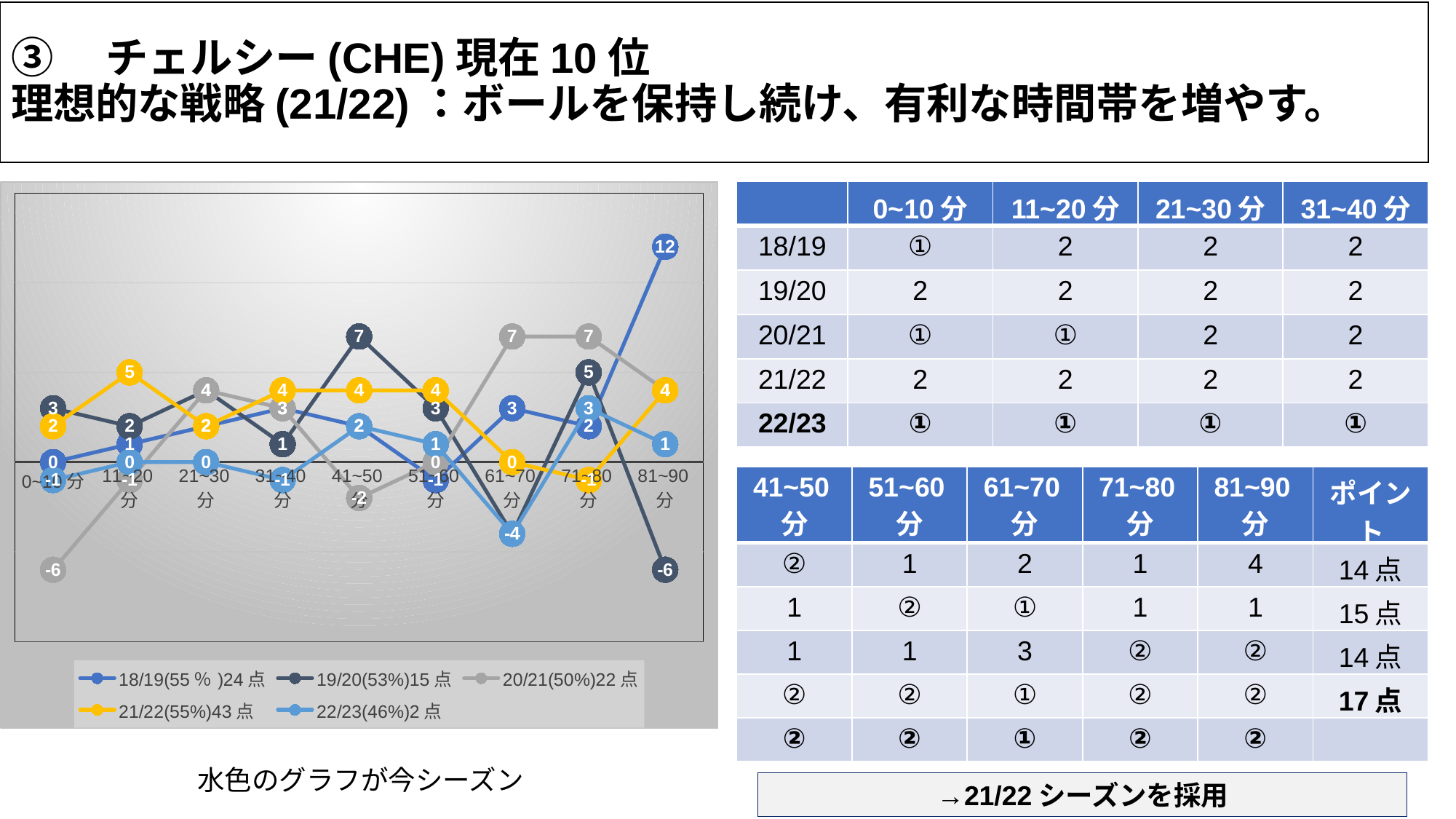

③　チェルシー(CHE)現在10位
理想的な戦略(21/22)：ボールを保持し続け、有利な時間帯を増やす。

### Chart

| Category | 18/19(55％)24点 | 19/20(53%)15点 | 20/21(50%)22点 | 21/22(55%)43点 | 22/23(46%)2点 |
|---|---|---|---|---|---|
| 0~10分 | 0.0 | 3.0 | -6.0 | 2.0 | -1.0 |
| 11~20分 | 1.0 | 2.0 | -1.0 | 5.0 | 0.0 |
| 21~30分 | 2.0 | 4.0 | 4.0 | 2.0 | 0.0 |
| 31~40分 | 3.0 | 1.0 | 3.0 | 4.0 | -1.0 |
| 41~50分 | 2.0 | 7.0 | -2.0 | 4.0 | 2.0 |
| 51~60分 | -1.0 | 3.0 | 0.0 | 4.0 | 1.0 |
| 61~70分 | 3.0 | -4.0 | 7.0 | 0.0 | -4.0 |
| 71~80分 | 2.0 | 5.0 | 7.0 | -1.0 | 3.0 |
| 81~90分 | 12.0 | -6.0 | 4.0 | 4.0 | 1.0 |
|  | 0~10分 | 11~20分 | 21~30分 | 31~40分 |
| --- | --- | --- | --- | --- |
| 18/19 | ① | 2 | 2 | 2 |
| 19/20 | 2 | 2 | 2 | 2 |
| 20/21 | ① | ① | 2 | 2 |
| 21/22 | 2 | 2 | 2 | 2 |
| 22/23 | ① | ① | ① | ① |
| 41~50分 | 51~60分 | 61~70分 | 71~80分 | 81~90分 | ポイント |
| --- | --- | --- | --- | --- | --- |
| ② | 1 | 2 | 1 | 4 | 14点 |
| 1 | ② | ① | 1 | 1 | 15点 |
| 1 | 1 | 3 | ② | ② | 14点 |
| ② | ② | ① | ② | ② | 17点 |
| ② | ② | ① | ② | ② |  |
水色のグラフが今シーズン
→21/22シーズンを採用